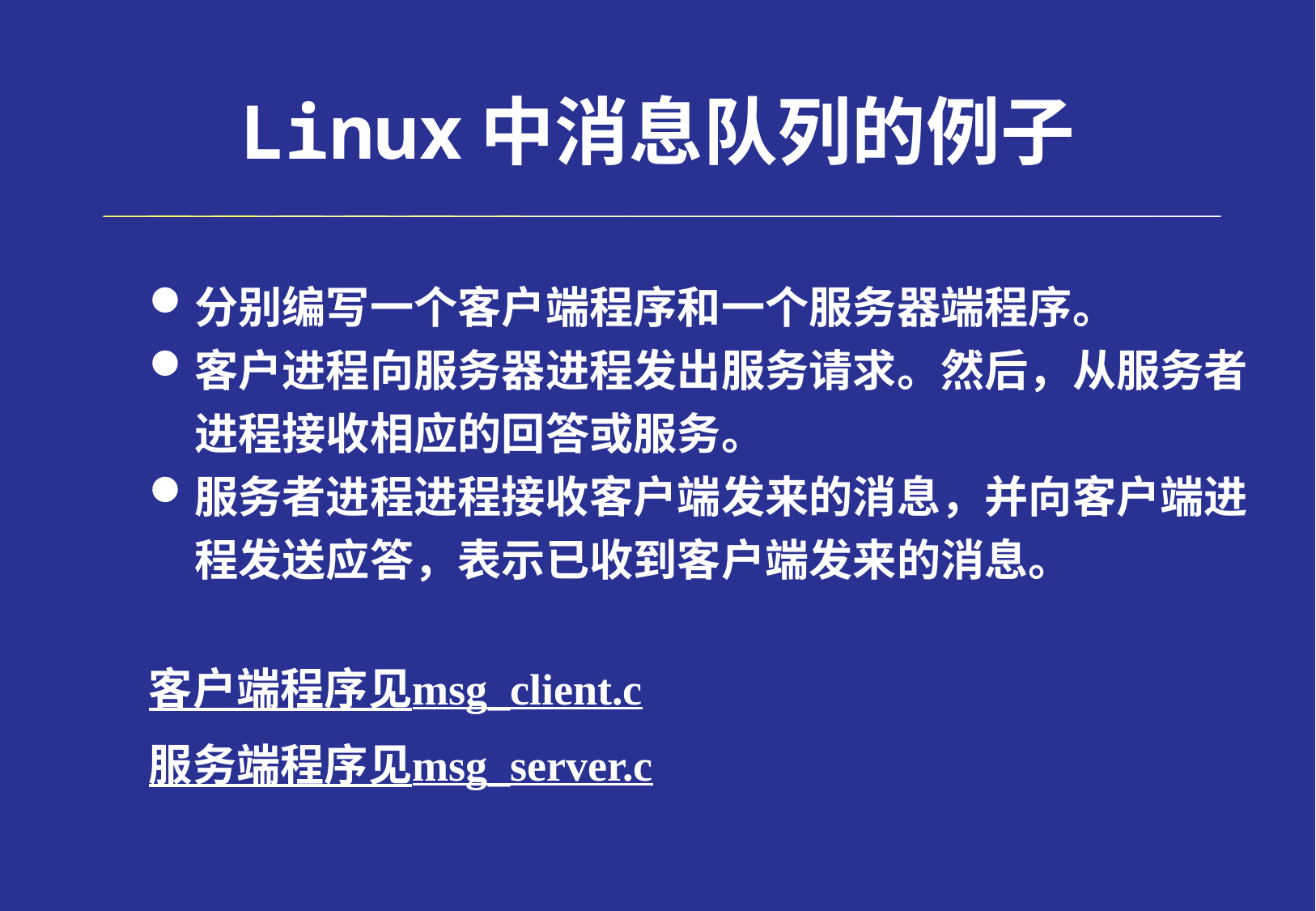

# Linux中消息队列的例子
分别编写一个客户端程序和一个服务器端程序。
客户进程向服务器进程发出服务请求。然后，从服务者进程接收相应的回答或服务。
服务者进程进程接收客户端发来的消息，并向客户端进程发送应答，表示已收到客户端发来的消息。

客户端程序见msg_client.c
服务端程序见msg_server.c